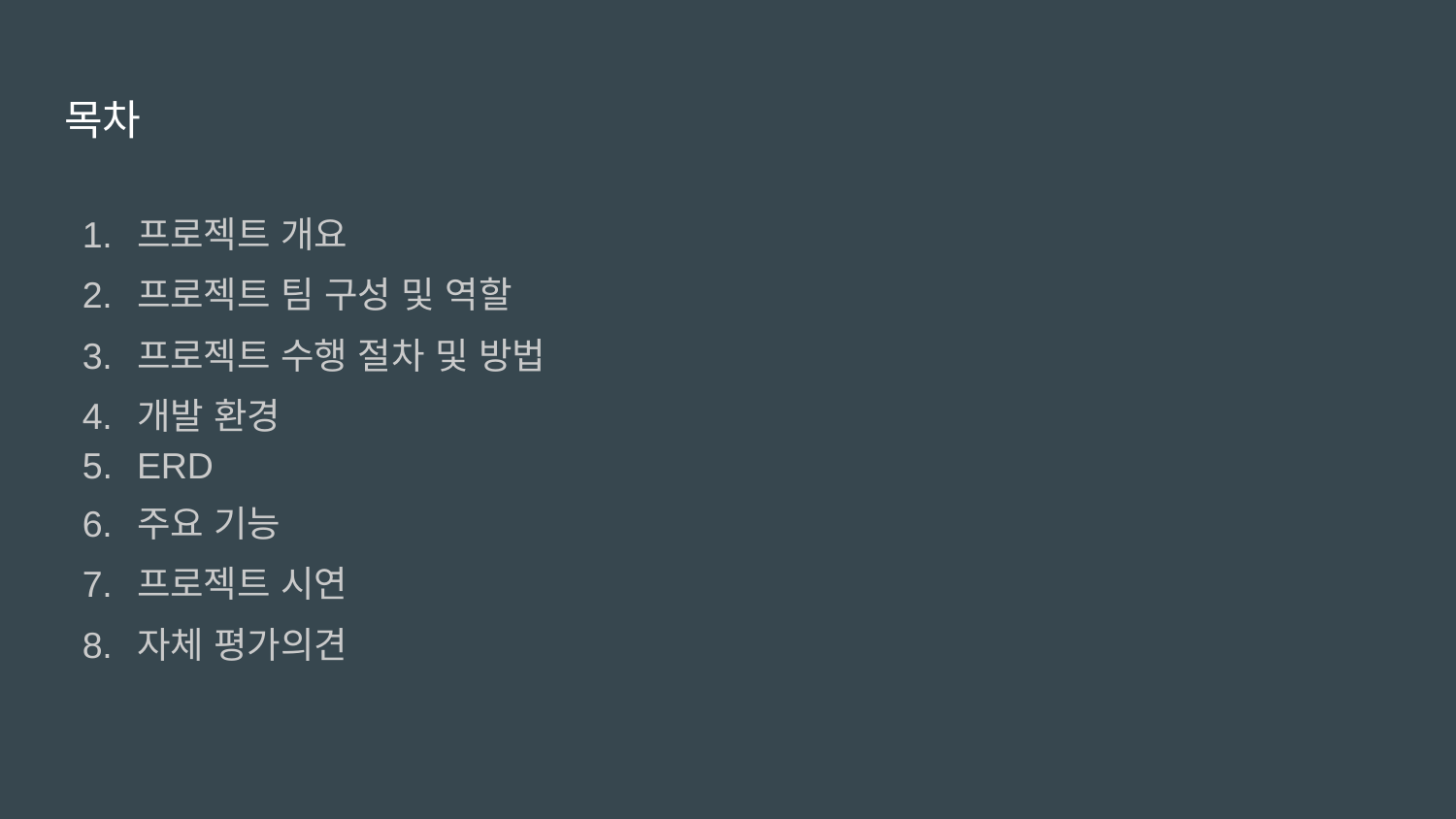

# 목차
프로젝트 개요
프로젝트 팀 구성 및 역할
프로젝트 수행 절차 및 방법
개발 환경
ERD
주요 기능
프로젝트 시연
자체 평가의견